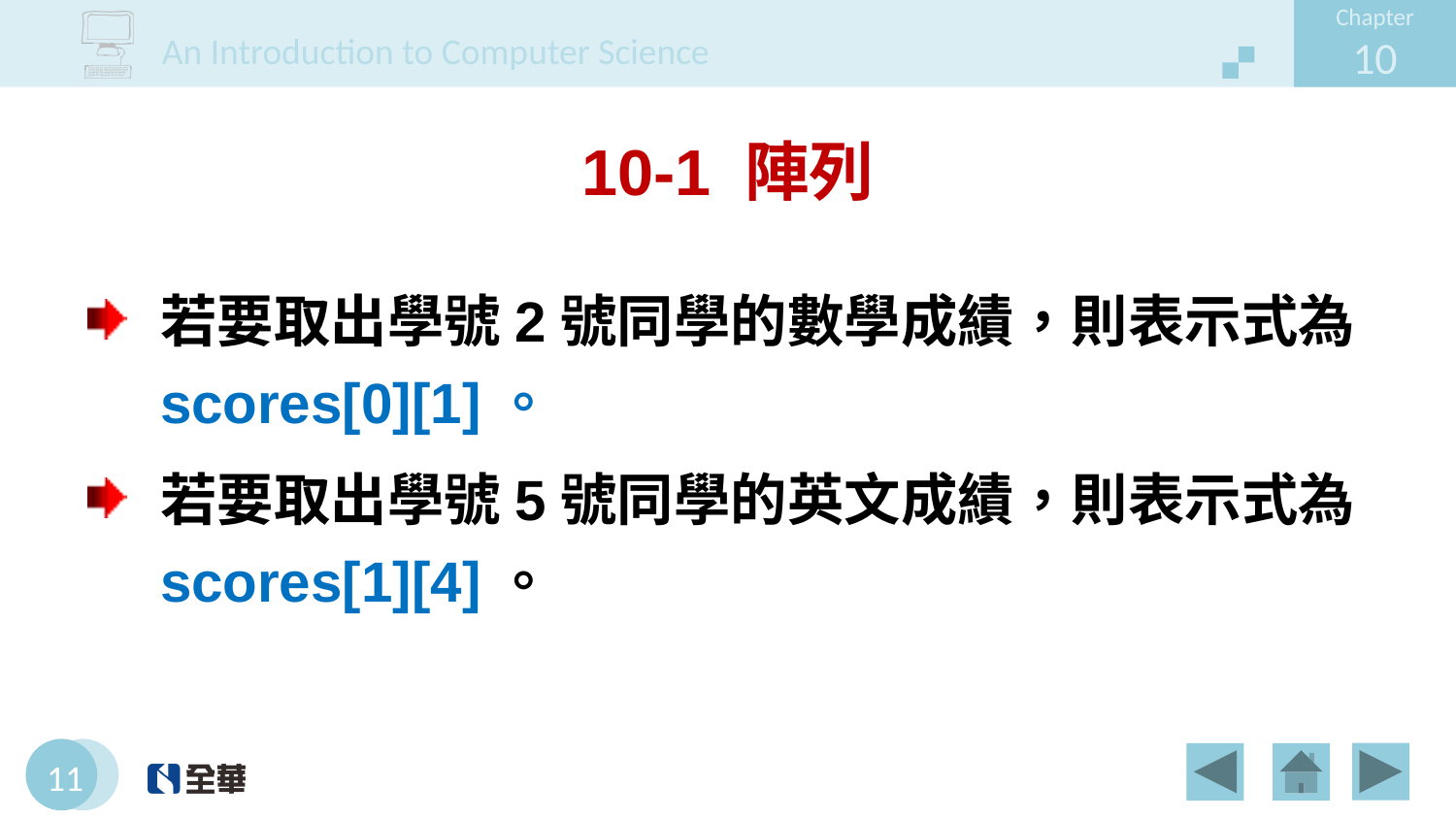

# 10-1 陣列
若要取出學號2號同學的數學成績，則表示式為scores[0][1]。
若要取出學號5號同學的英文成績，則表示式為scores[1][4]。